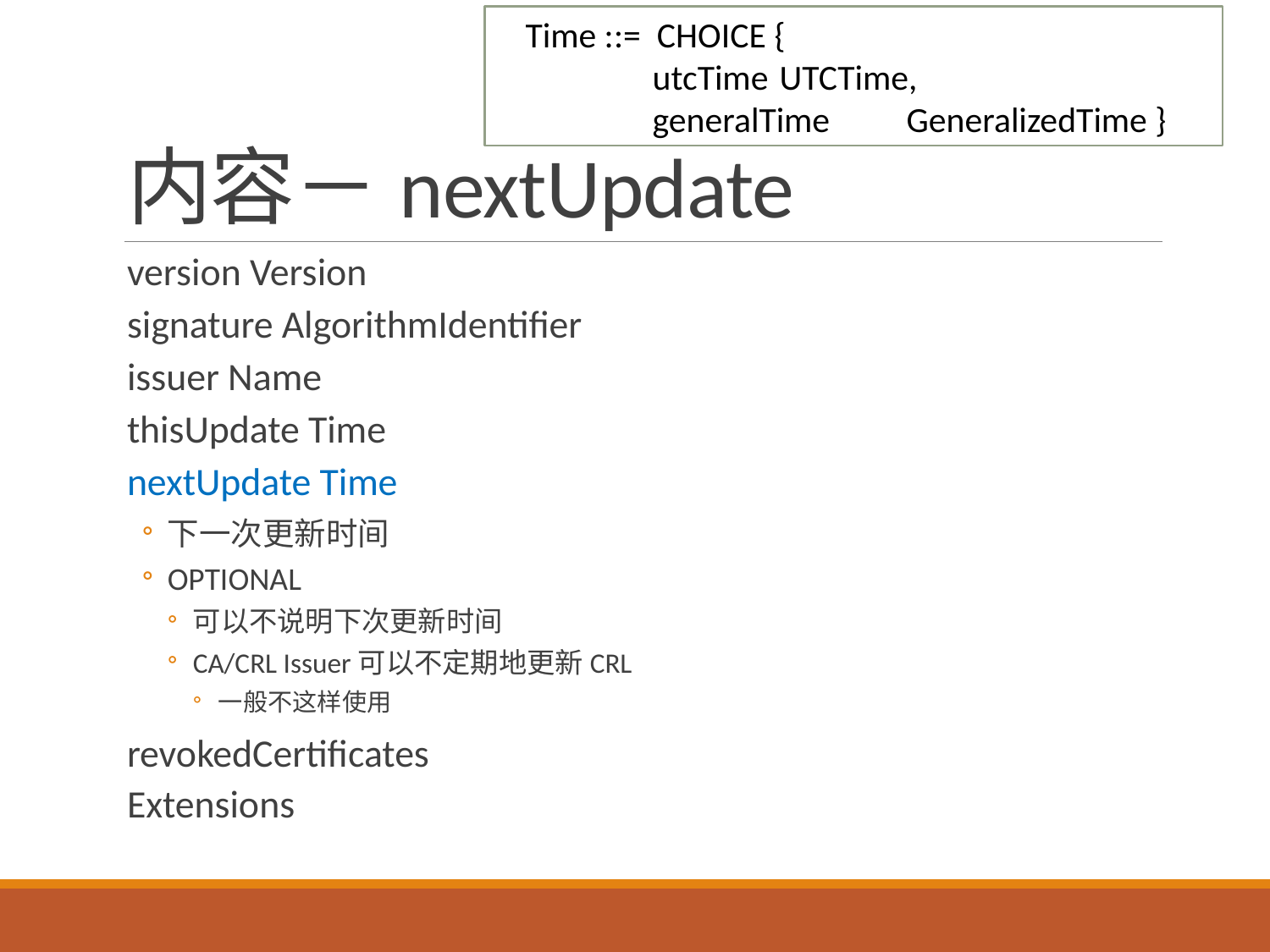

Time ::=  CHOICE {
    	utcTime 	UTCTime,
	generalTime	GeneralizedTime }
# 内容－nextUpdate
version Version
signature AlgorithmIdentifier
issuer Name
thisUpdate Time
nextUpdate Time
下一次更新时间
OPTIONAL
可以不说明下次更新时间
CA/CRL Issuer可以不定期地更新CRL
一般不这样使用
revokedCertificates
Extensions
33